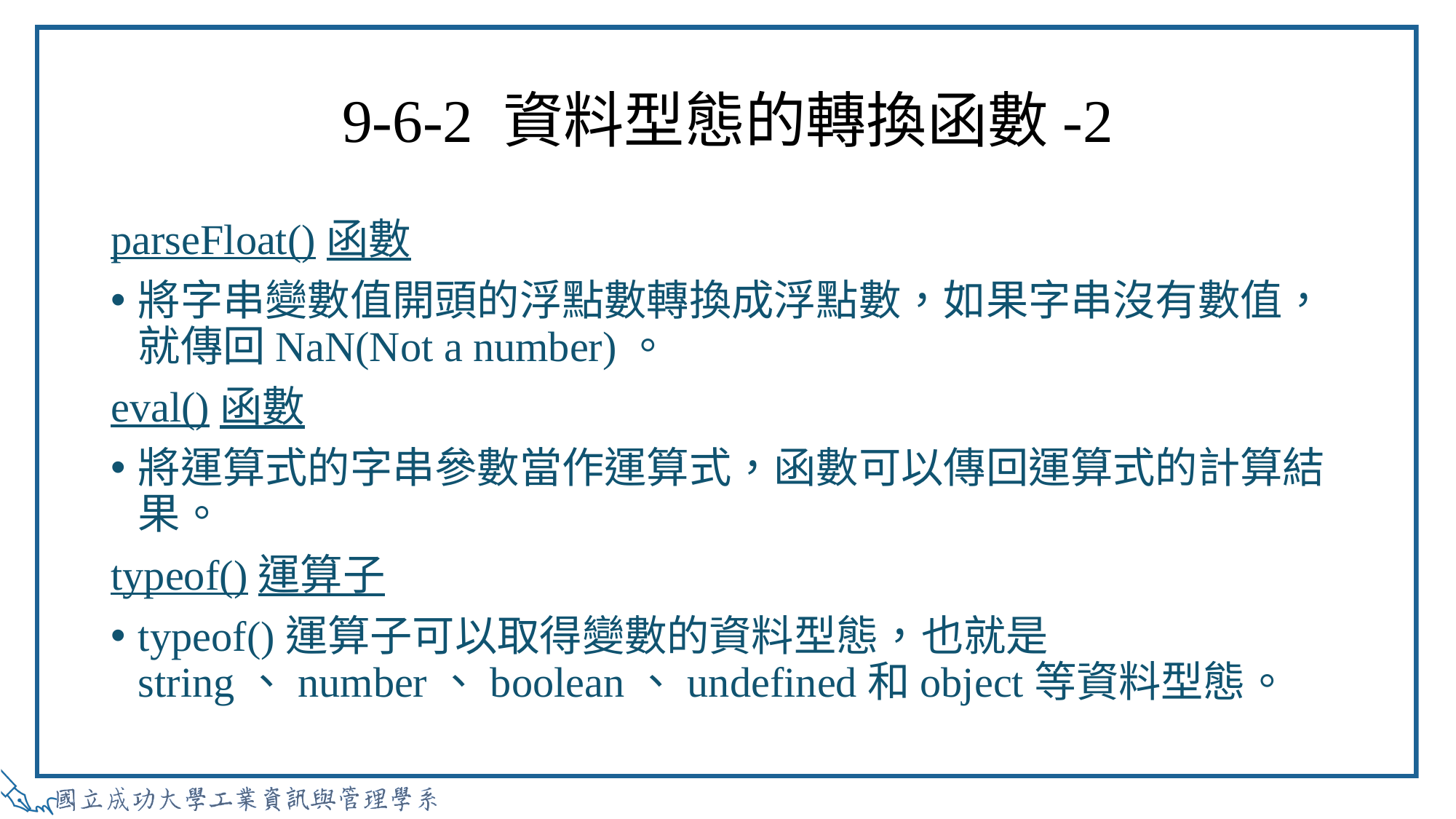

# 9-6-2 資料型態的轉換函數-2
parseFloat()函數
將字串變數值開頭的浮點數轉換成浮點數，如果字串沒有數值，就傳回NaN(Not a number)。
eval()函數
將運算式的字串參數當作運算式，函數可以傳回運算式的計算結果。
typeof()運算子
typeof()運算子可以取得變數的資料型態，也就是string、number、boolean、undefined和object等資料型態。